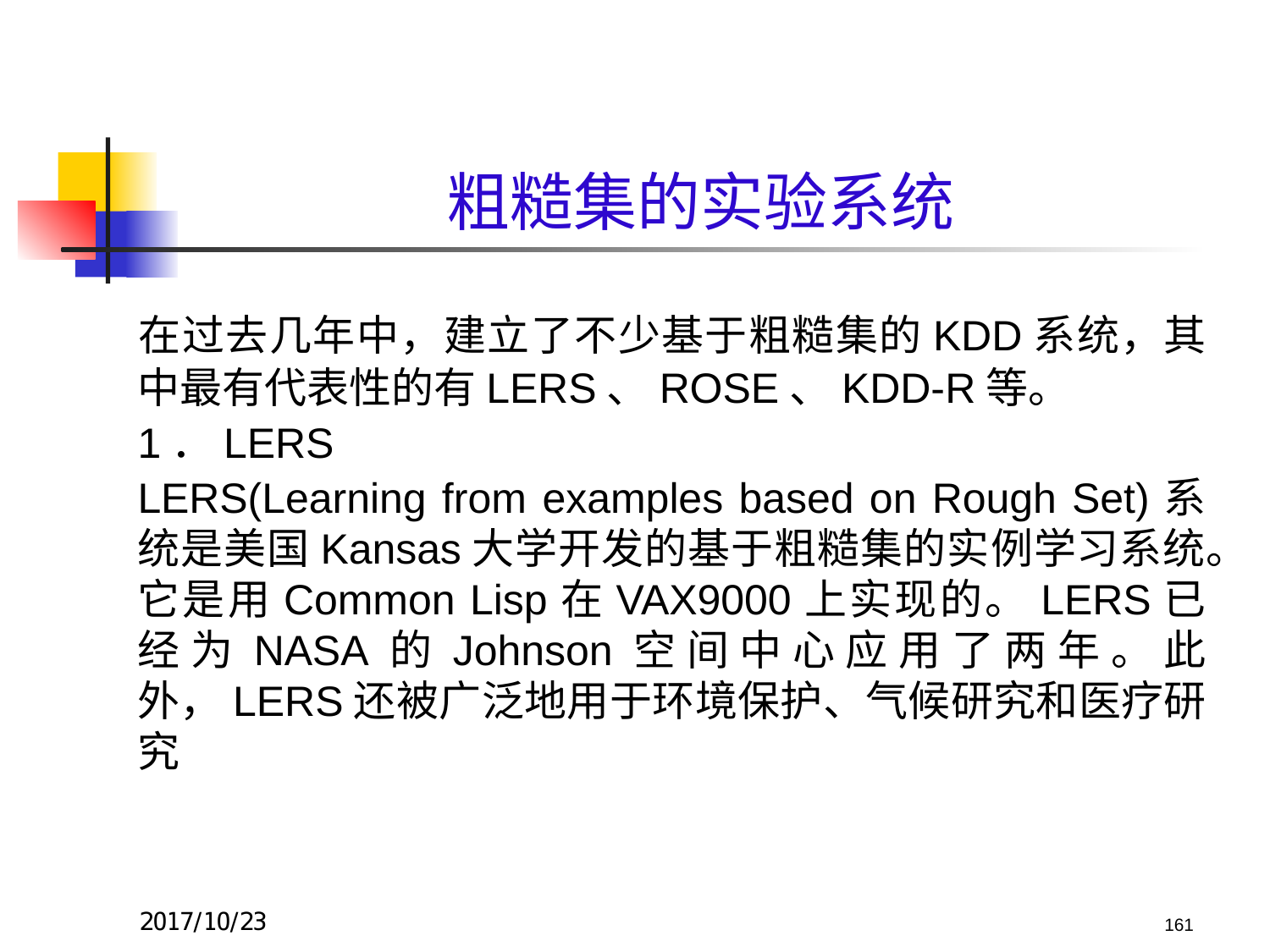

# 粗糙集的实验系统
	在过去几年中，建立了不少基于粗糙集的KDD系统，其中最有代表性的有LERS、ROSE、KDD-R等。
	1．LERS
	LERS(Learning from examples based on Rough Set)系统是美国Kansas大学开发的基于粗糙集的实例学习系统。它是用Common Lisp在VAX9000上实现的。LERS已经为NASA的Johnson空间中心应用了两年。此外，LERS还被广泛地用于环境保护、气候研究和医疗研究
2017/10/23
161